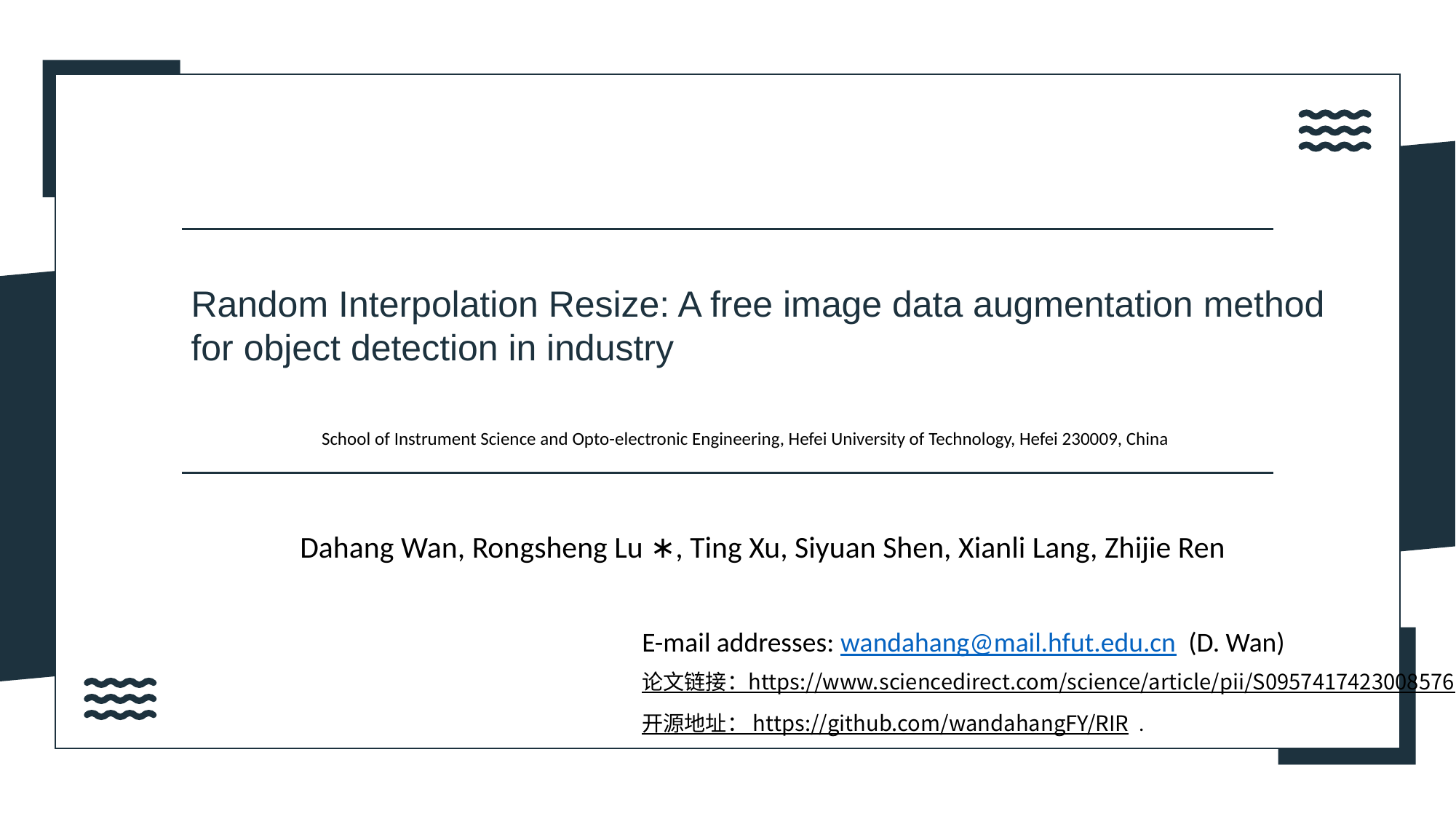

E-mail addresses: wandahang@mail.hfut.edu.cn (D. Wan)

Random Interpolation Resize: A free image data augmentation method for object detection in industry
School of Instrument Science and Opto-electronic Engineering, Hefei University of Technology, Hefei 230009, China
Dahang Wan, Rongsheng Lu ∗, Ting Xu, Siyuan Shen, Xianli Lang, Zhijie Ren
E-mail addresses: wandahang@mail.hfut.edu.cn  (D. Wan)

论文链接：https://www.sciencedirect.com/science/article/pii/S0957417423008576

开源地址： https://github.com/wandahangFY/RIR .